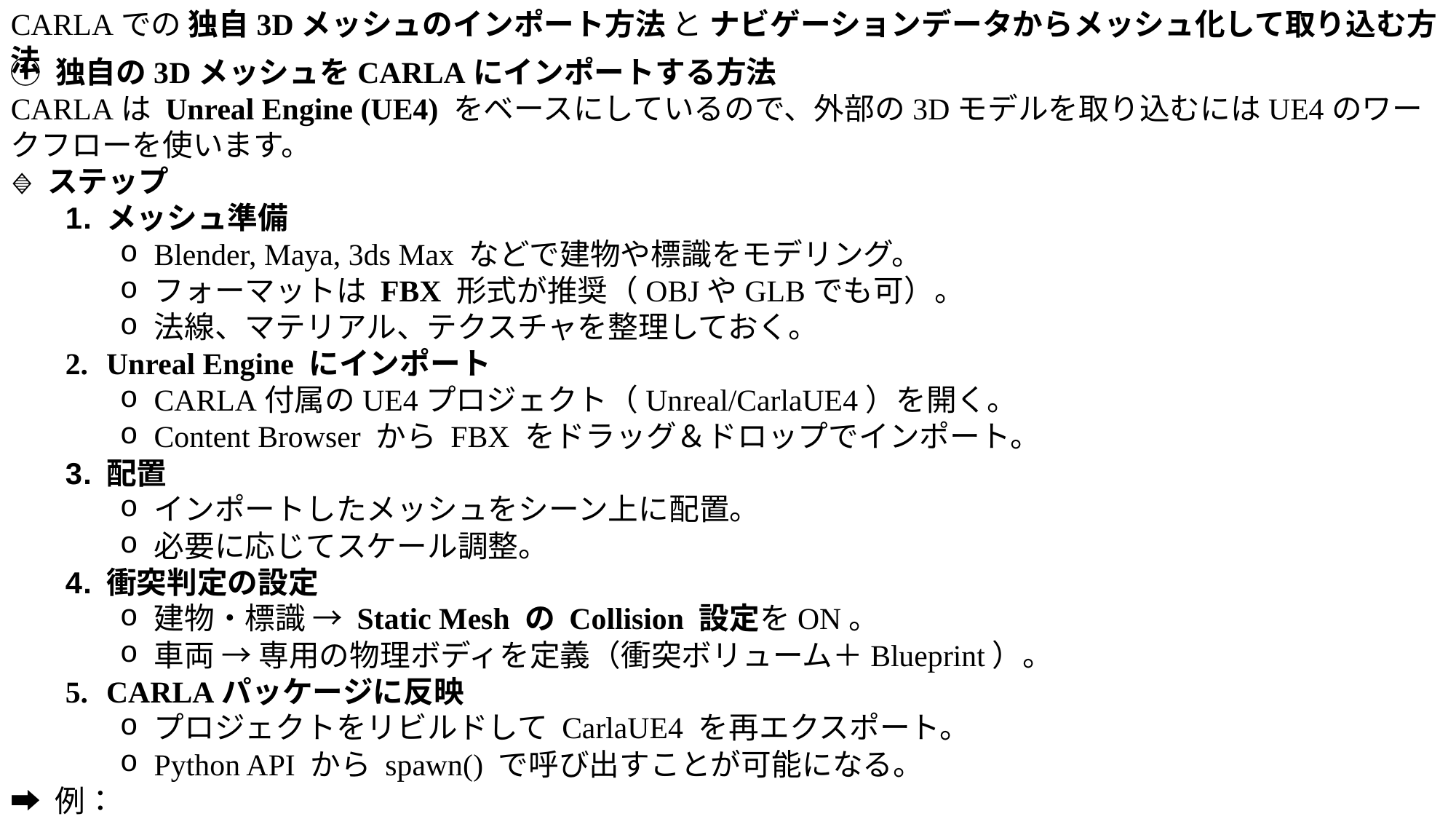

CARLAでの 独自3Dメッシュのインポート方法 と ナビゲーションデータからメッシュ化して取り込む方法
① 独自の3DメッシュをCARLAにインポートする方法
CARLAは Unreal Engine (UE4) をベースにしているので、外部の3Dモデルを取り込むにはUE4のワークフローを使います。
🔹 ステップ
メッシュ準備
Blender, Maya, 3ds Max などで建物や標識をモデリング。
フォーマットは FBX 形式が推奨（OBJやGLBでも可）。
法線、マテリアル、テクスチャを整理しておく。
Unreal Engine にインポート
CARLA付属のUE4プロジェクト（Unreal/CarlaUE4）を開く。
Content Browser から FBX をドラッグ＆ドロップでインポート。
配置
インポートしたメッシュをシーン上に配置。
必要に応じてスケール調整。
衝突判定の設定
建物・標識 → Static Mesh の Collision 設定をON。
車両 → 専用の物理ボディを定義（衝突ボリューム＋Blueprint）。
CARLAパッケージに反映
プロジェクトをリビルドして CarlaUE4 を再エクスポート。
Python API から spawn() で呼び出すことが可能になる。
➡ 例：
日本仕様の「一時停止標識」メッシュを作り、シーンに配置すると、カメラやLiDARに正しく認識される。